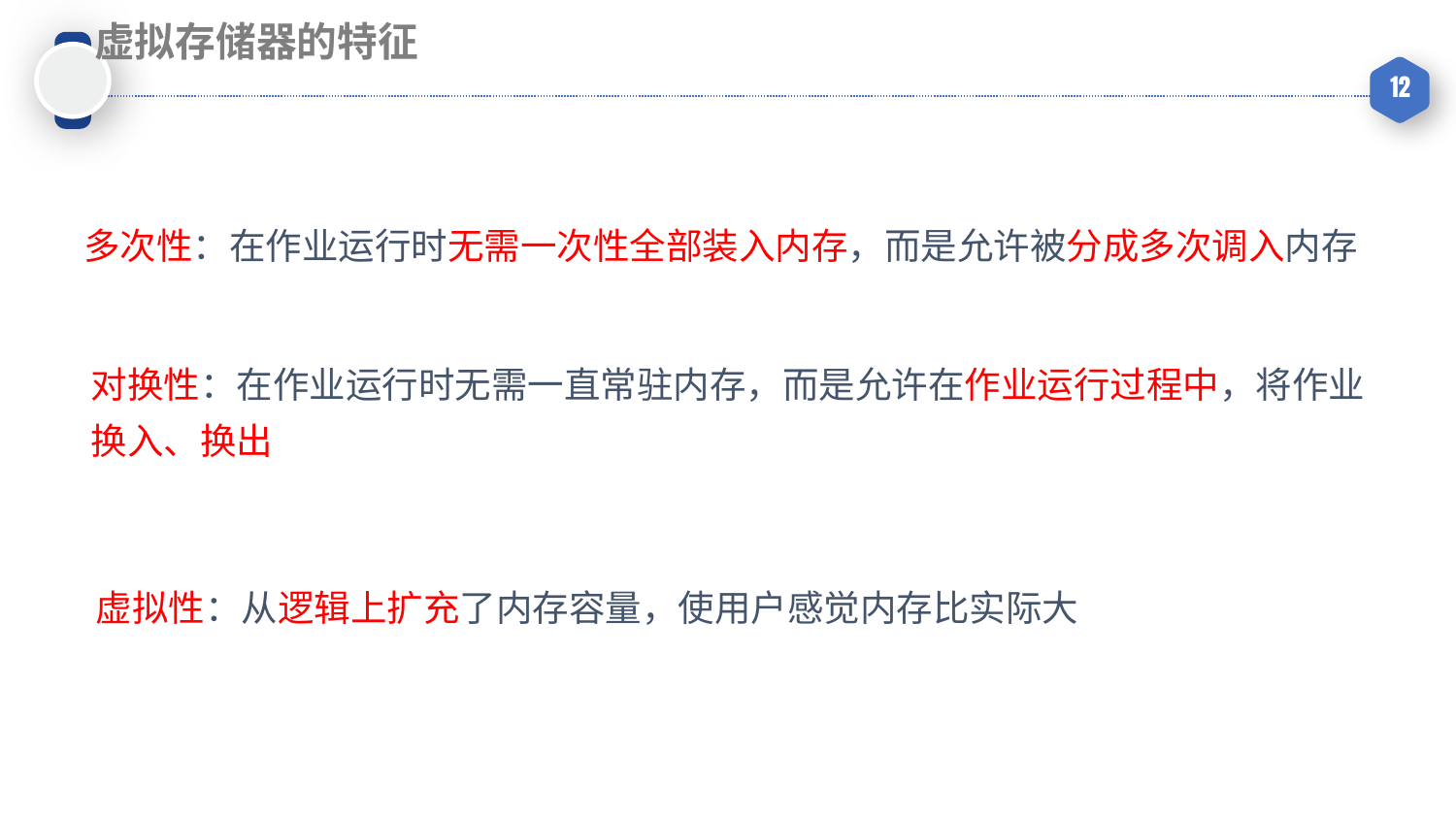

虚拟存储器的特征
多次性：在作业运行时无需一次性全部装入内存，而是允许被分成多次调入内存

对换性：在作业运行时无需一直常驻内存，而是允许在作业运行过程中，将作业换入、换出

虚拟性：从逻辑上扩充了内存容量，使用户感觉内存比实际大